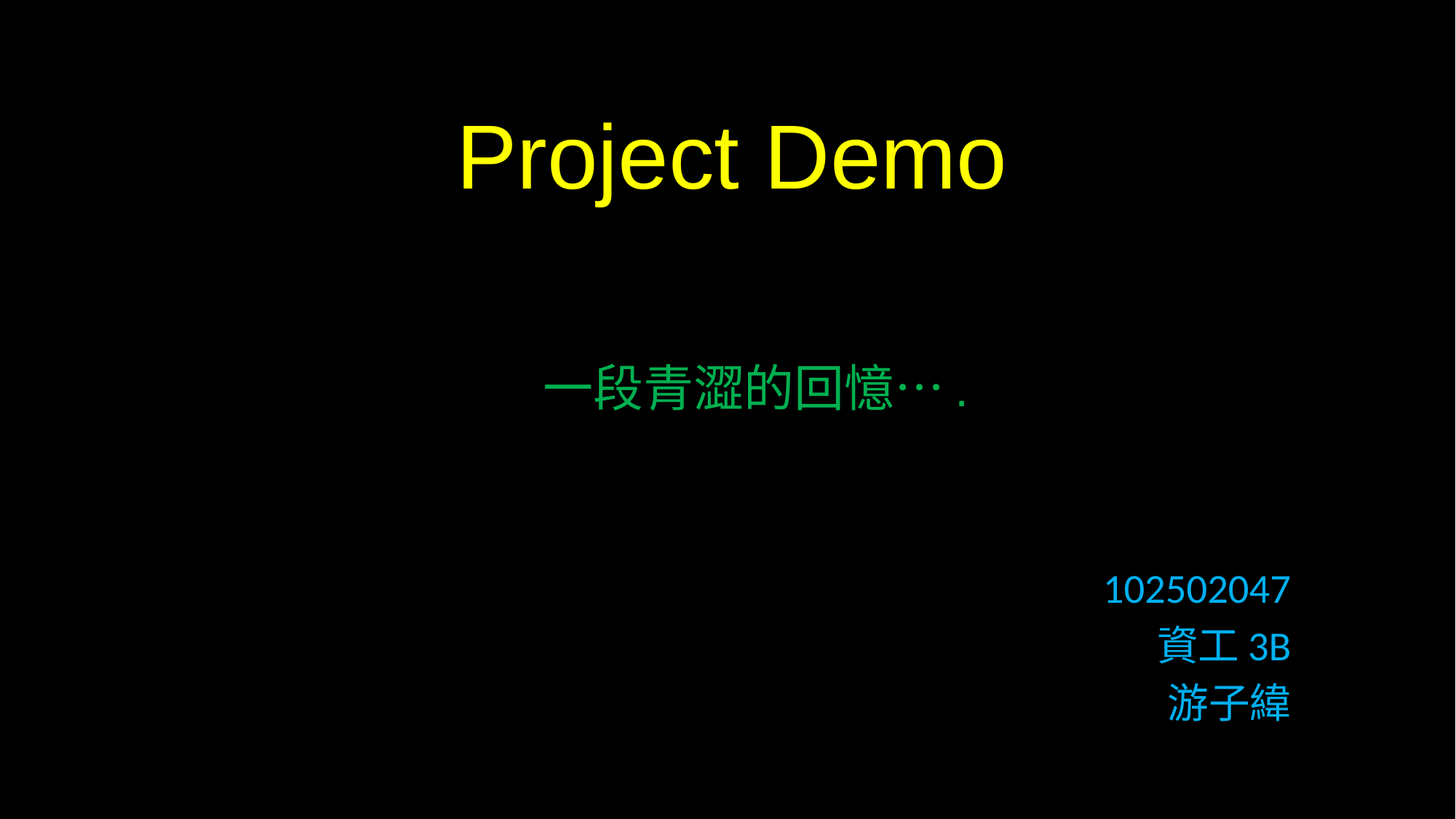

# Project Demo

一段青澀的回憶….

102502047
資工3B
游子緯